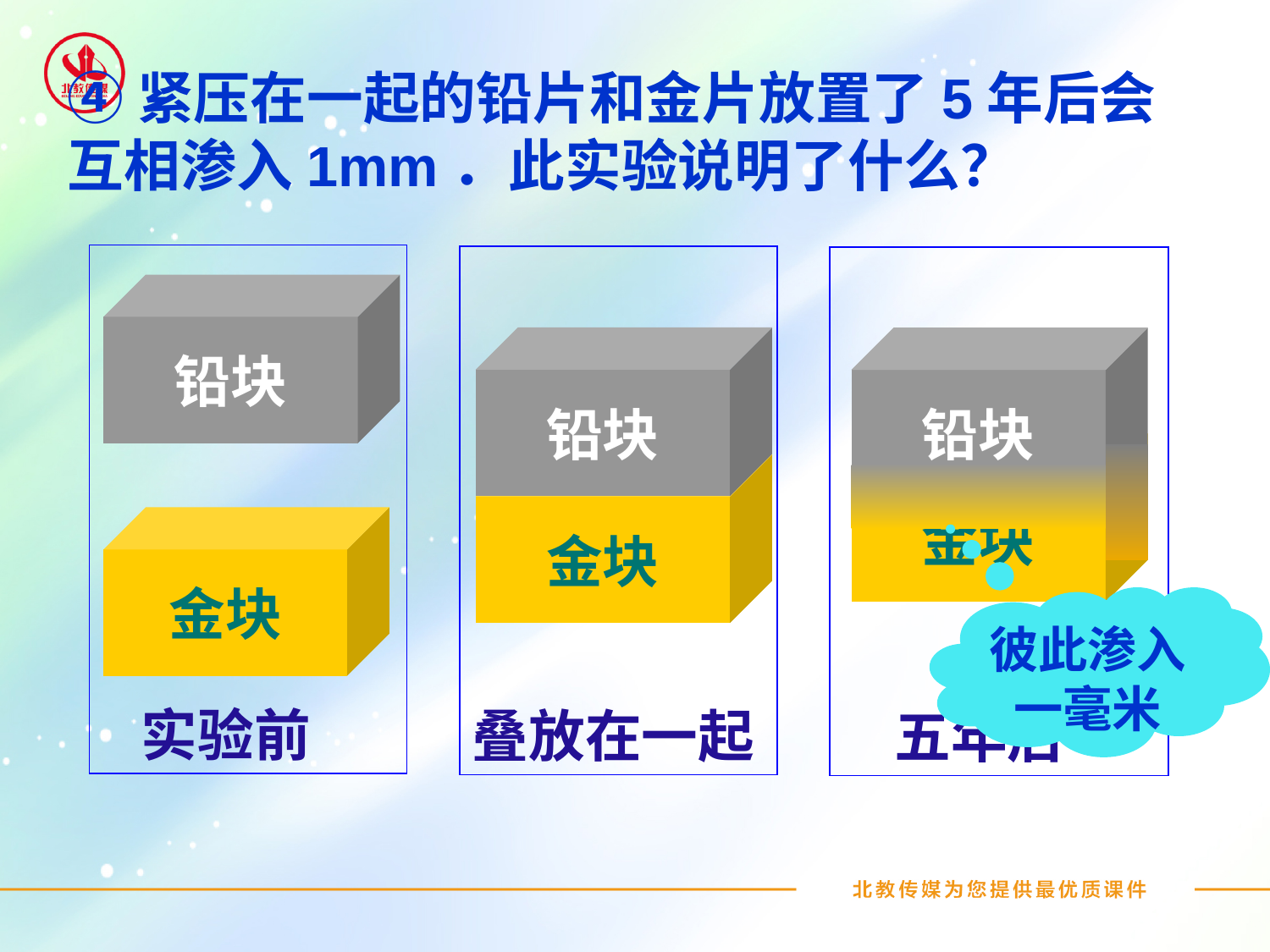

④紧压在一起的铅片和金片放置了5年后会互相渗入1mm．此实验说明了什么？

  实验前
铅块
金块

叠放在一起
铅块
金块

   五年后
铅块
金块

彼此渗入一毫米